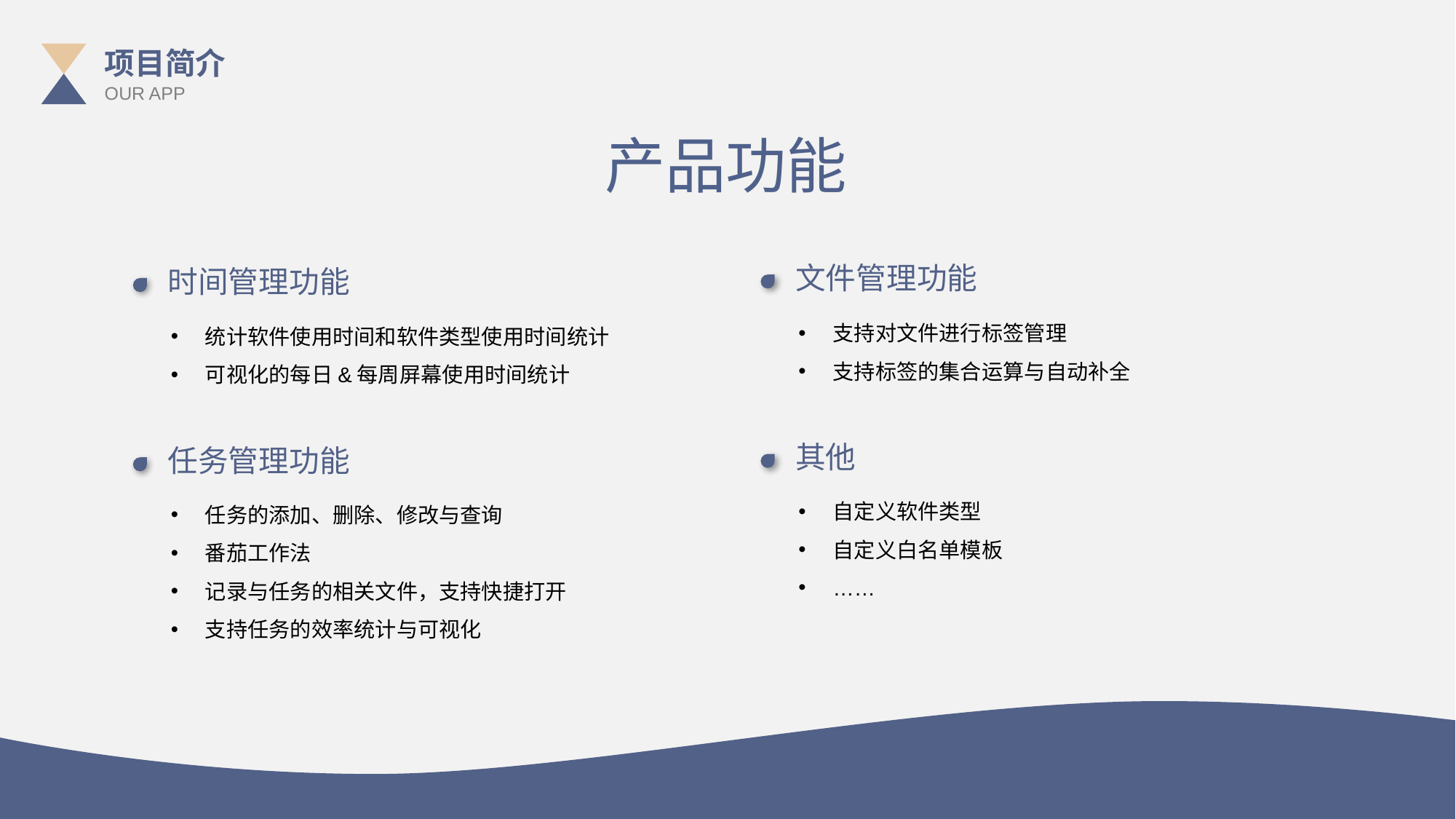

项目简介
OUR APP

产品功能
文件管理功能
支持对文件进行标签管理
支持标签的集合运算与自动补全

时间管理功能
统计软件使用时间和软件类型使用时间统计
可视化的每日&每周屏幕使用时间统计

其他
自定义软件类型
自定义白名单模板
……

任务管理功能
任务的添加、删除、修改与查询
番茄工作法
记录与任务的相关文件，支持快捷打开
支持任务的效率统计与可视化